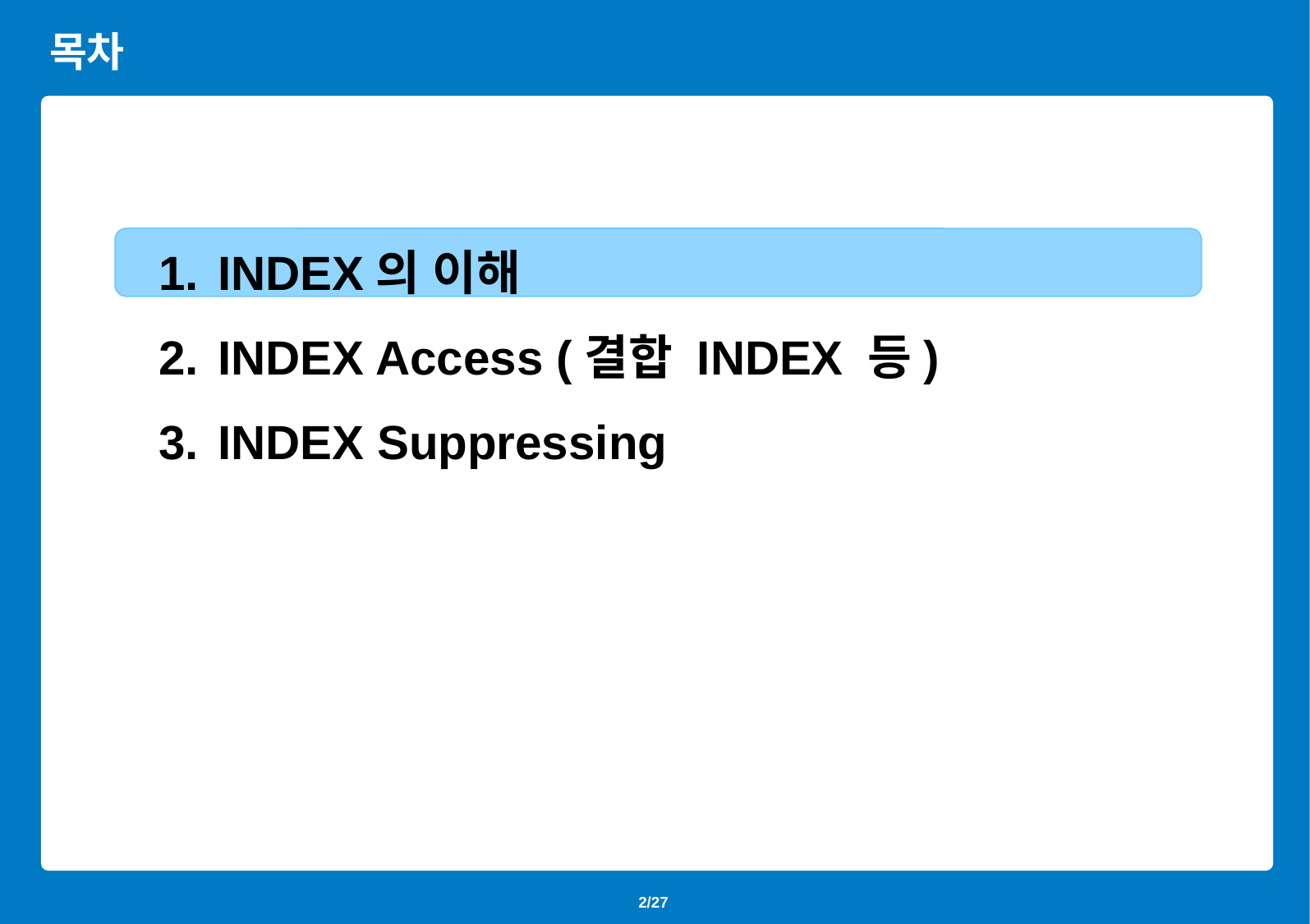

# 목차
 INDEX의 이해
 INDEX Access (결합 INDEX 등)
 INDEX Suppressing